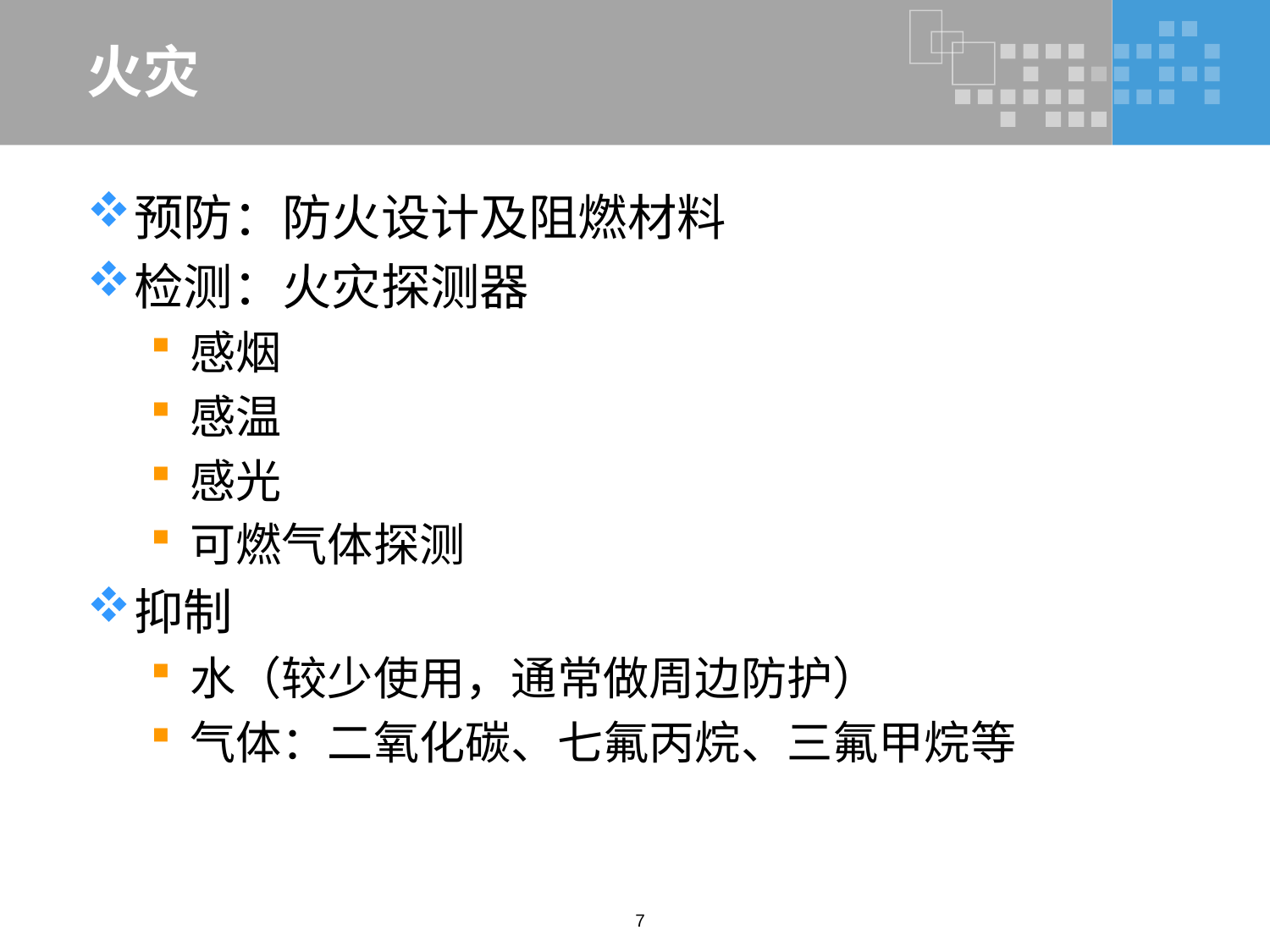

# 火灾
预防：防火设计及阻燃材料
检测：火灾探测器
感烟
感温
感光
可燃气体探测
抑制
水（较少使用，通常做周边防护）
气体：二氧化碳、七氟丙烷、三氟甲烷等
7